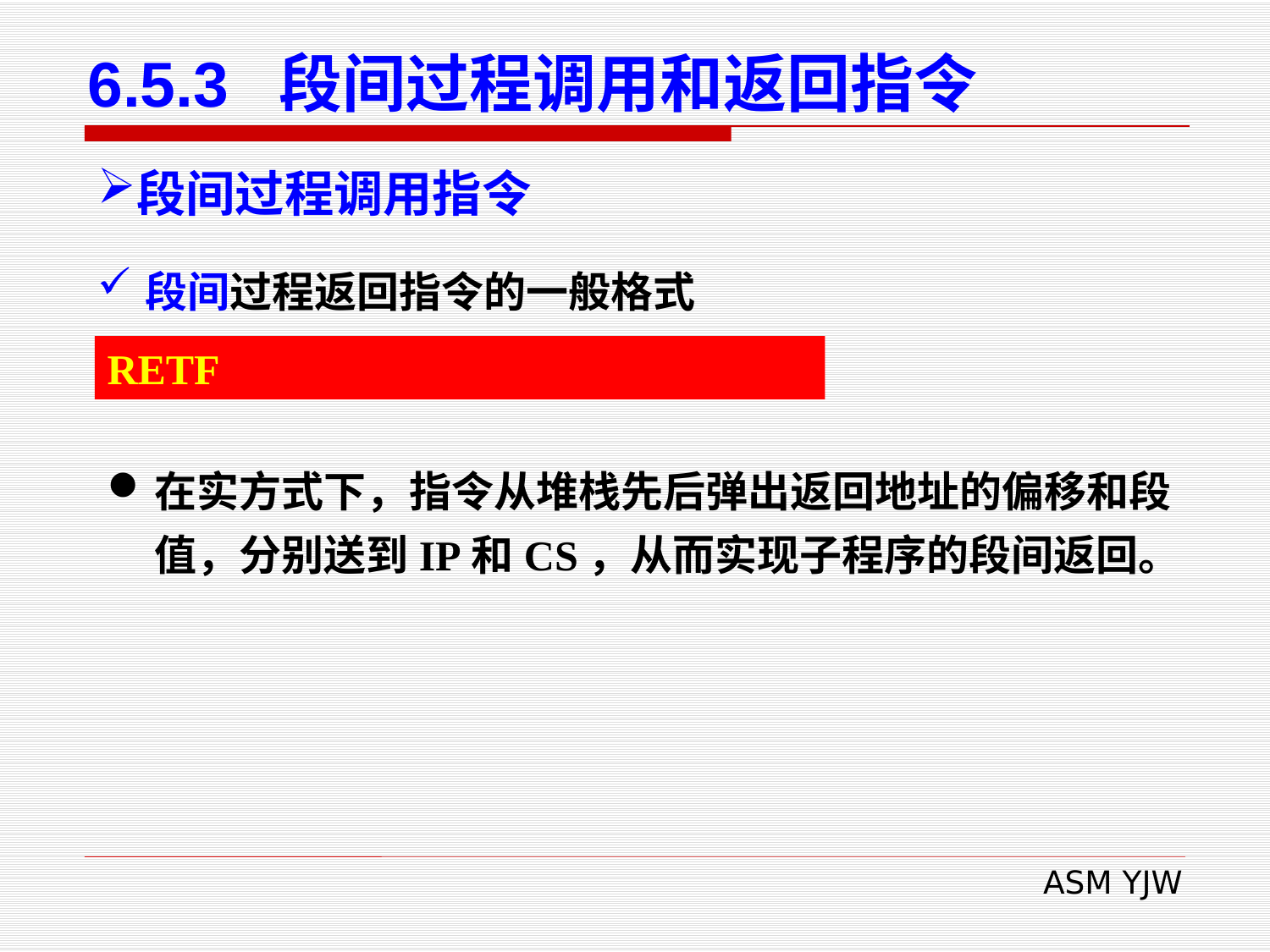

# 6.5.3  段间过程调用和返回指令
段间过程调用指令
段间过程返回指令的一般格式
RETF
在实方式下，指令从堆栈先后弹出返回地址的偏移和段值，分别送到IP和CS，从而实现子程序的段间返回。